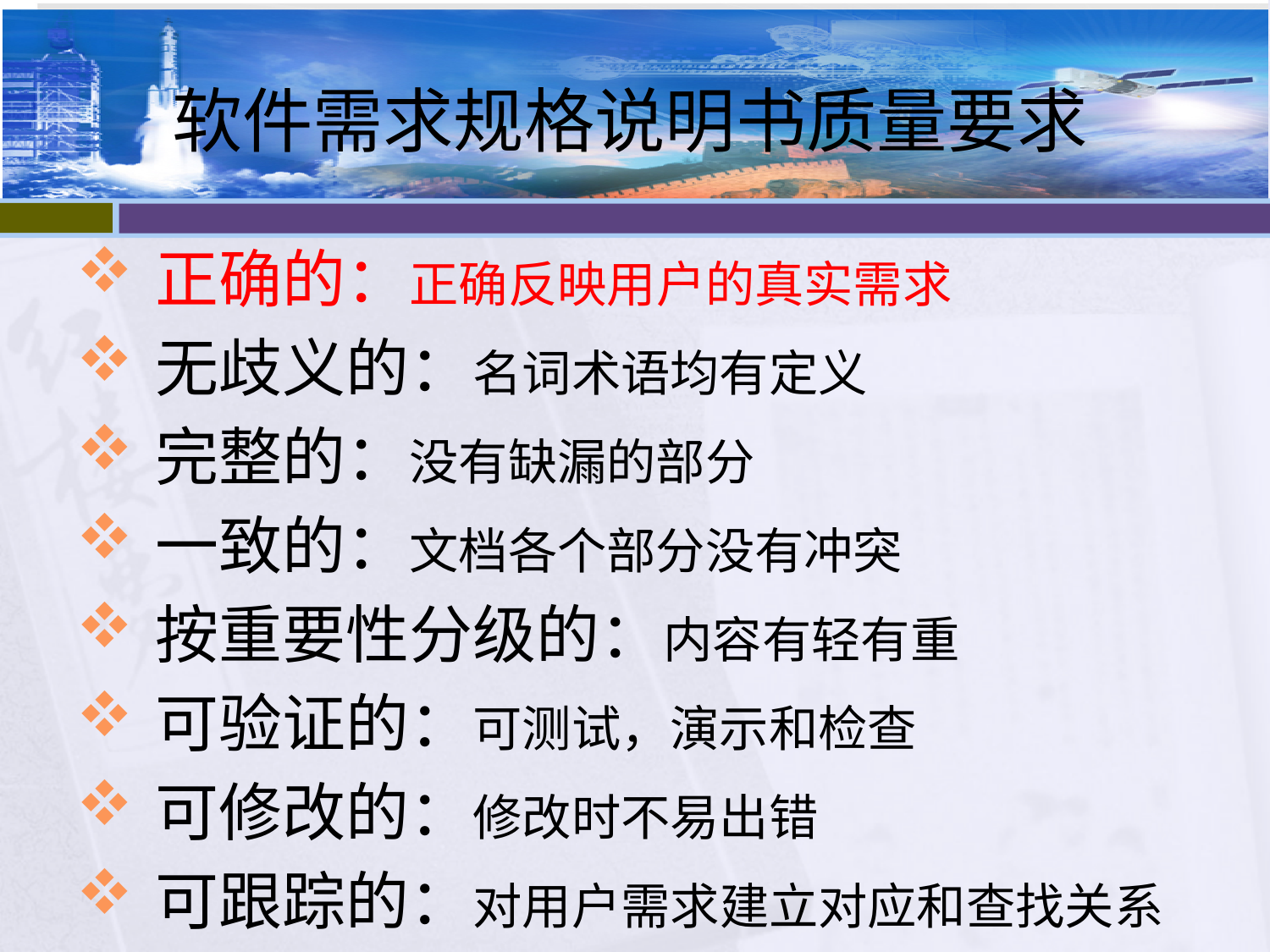

# 软件需求规格说明书质量要求

正确的：正确反映用户的真实需求
无歧义的：名词术语均有定义
完整的：没有缺漏的部分
一致的：文档各个部分没有冲突
按重要性分级的：内容有轻有重
可验证的：可测试，演示和检查
可修改的：修改时不易出错
可跟踪的：对用户需求建立对应和查找关系